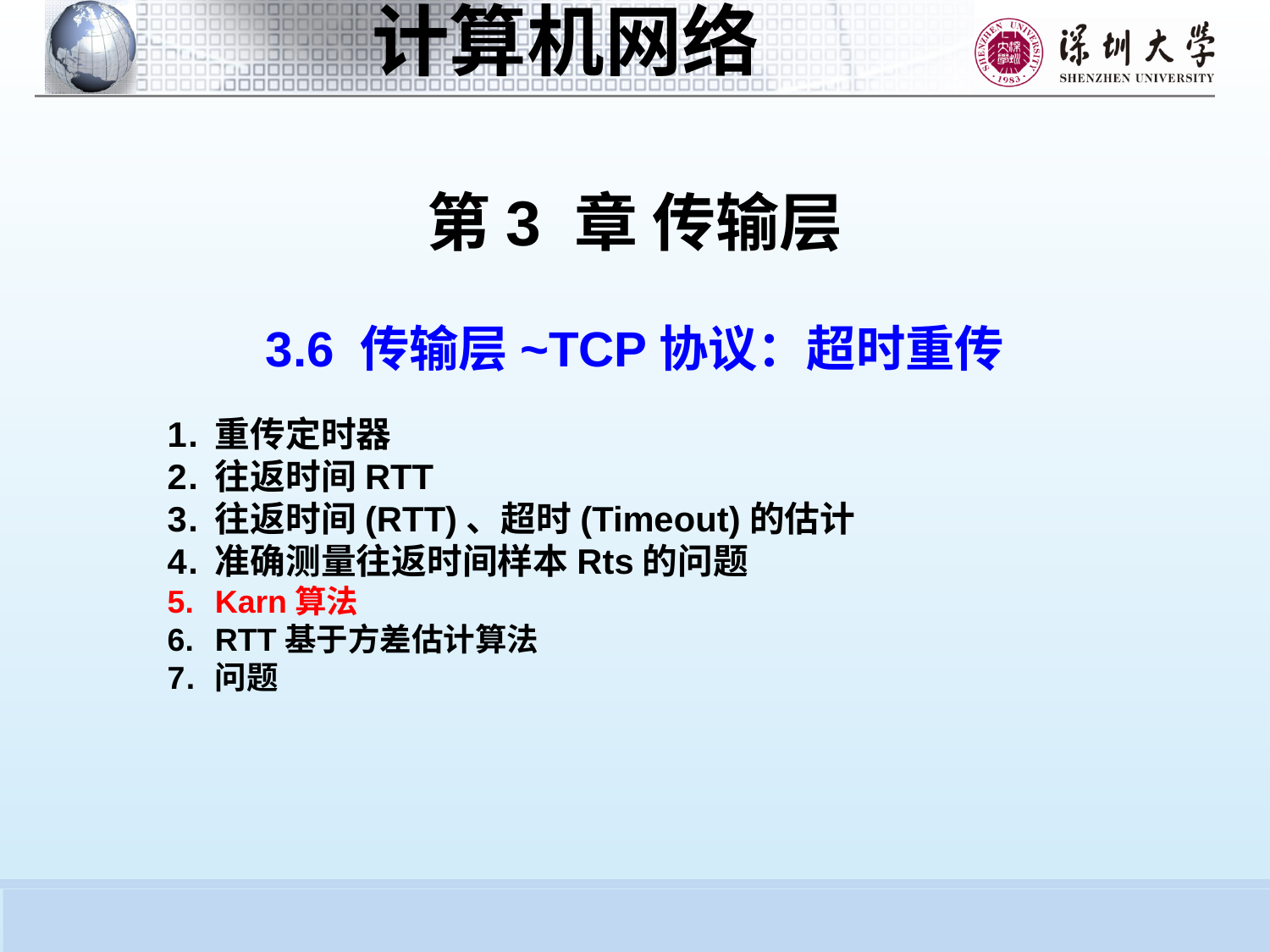

第3 章 传输层

3.6 传输层~TCP协议：超时重传
重传定时器
往返时间RTT
往返时间(RTT)、超时(Timeout)的估计
准确测量往返时间样本Rts的问题
Karn算法
RTT基于方差估计算法
问题